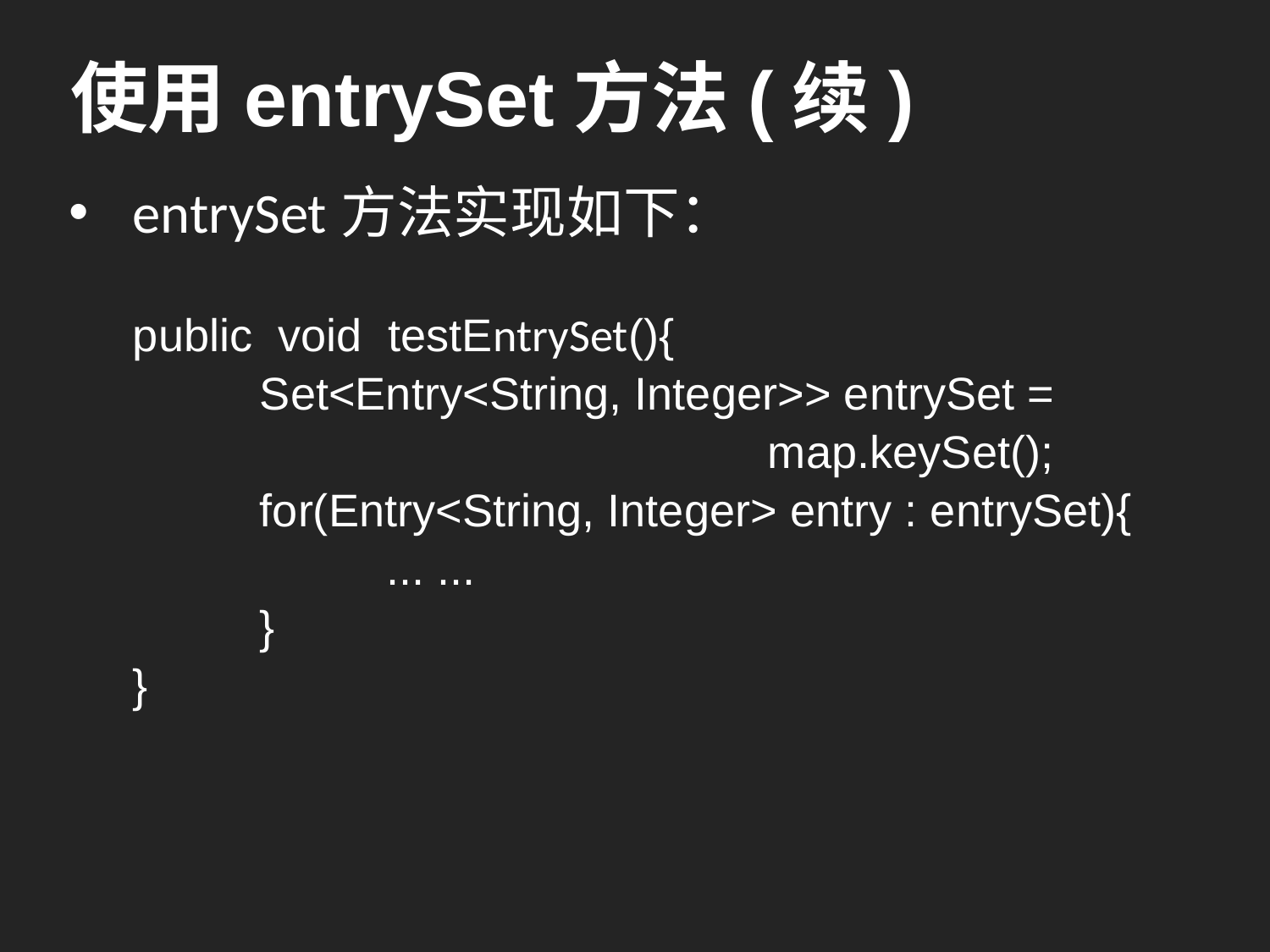

# 使用entrySet方法(续)
entrySet方法实现如下：

public  void  testEntrySet(){
	Set<Entry<String, Integer>> entrySet =
					map.keySet();
	for(Entry<String, Integer> entry : entrySet){
		... ...
	}
}